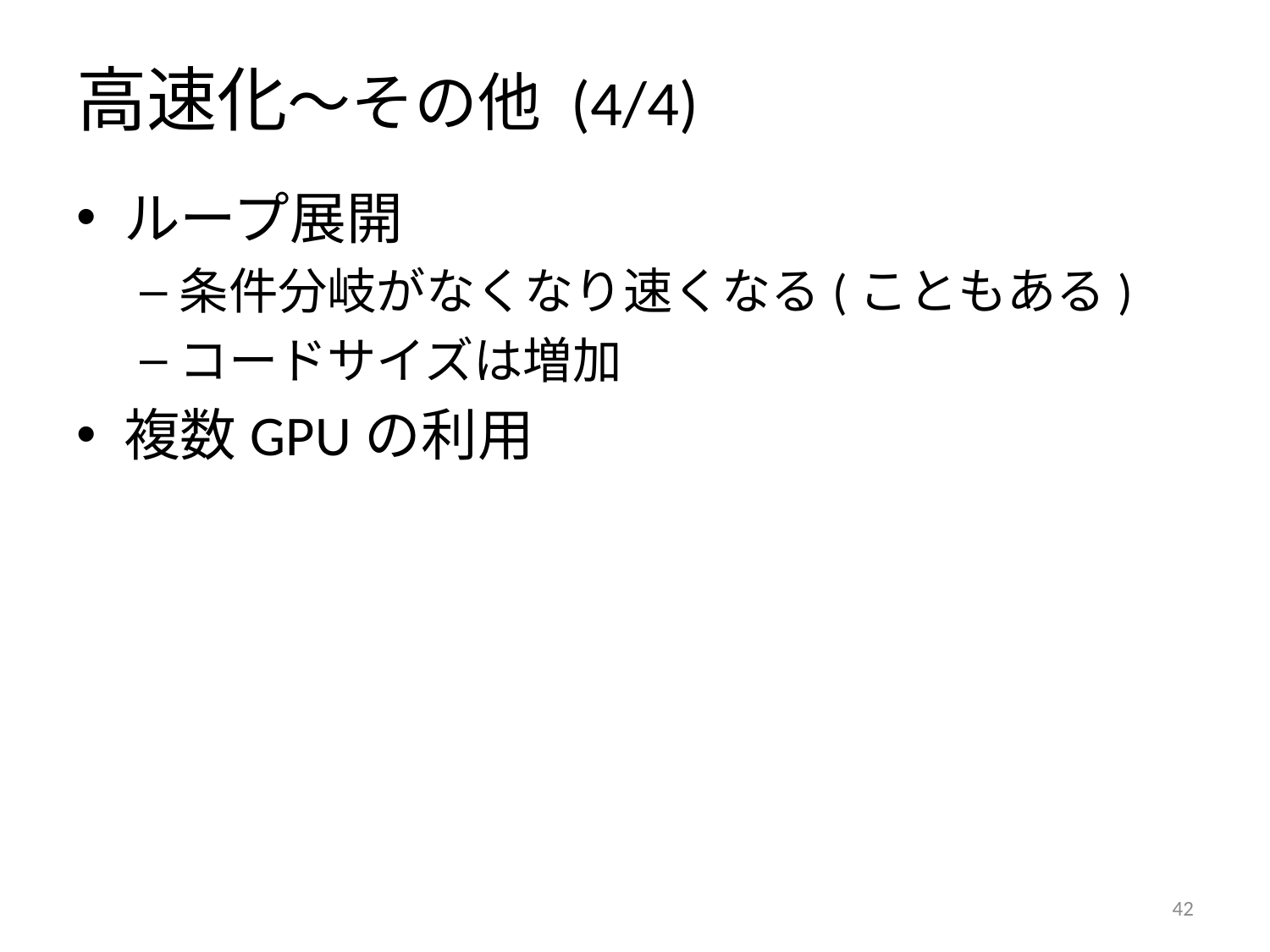

# 高速化～その他 (4/4)
ループ展開
条件分岐がなくなり速くなる(こともある)
コードサイズは増加
複数GPUの利用

42